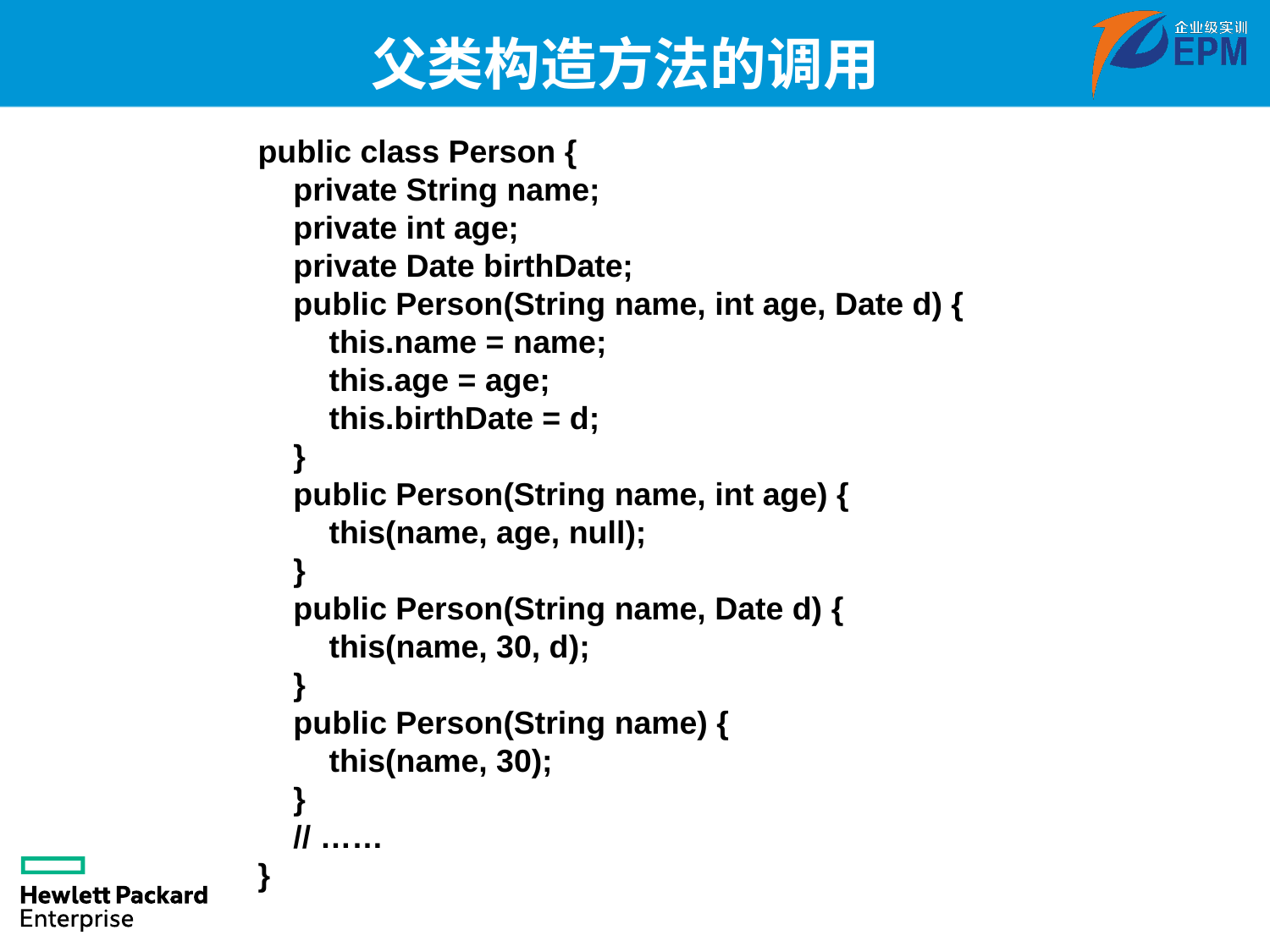

父类构造方法的调用
public class Person {
    private String name;
    private int age;
    private Date birthDate;
    public Person(String name, int age, Date d) {
        this.name = name;
        this.age = age;
        this.birthDate = d;
    }
    public Person(String name, int age) {
        this(name, age, null);
    }
    public Person(String name, Date d) {
        this(name, 30, d);
    }
    public Person(String name) {
        this(name, 30);
    }
    // ……
}